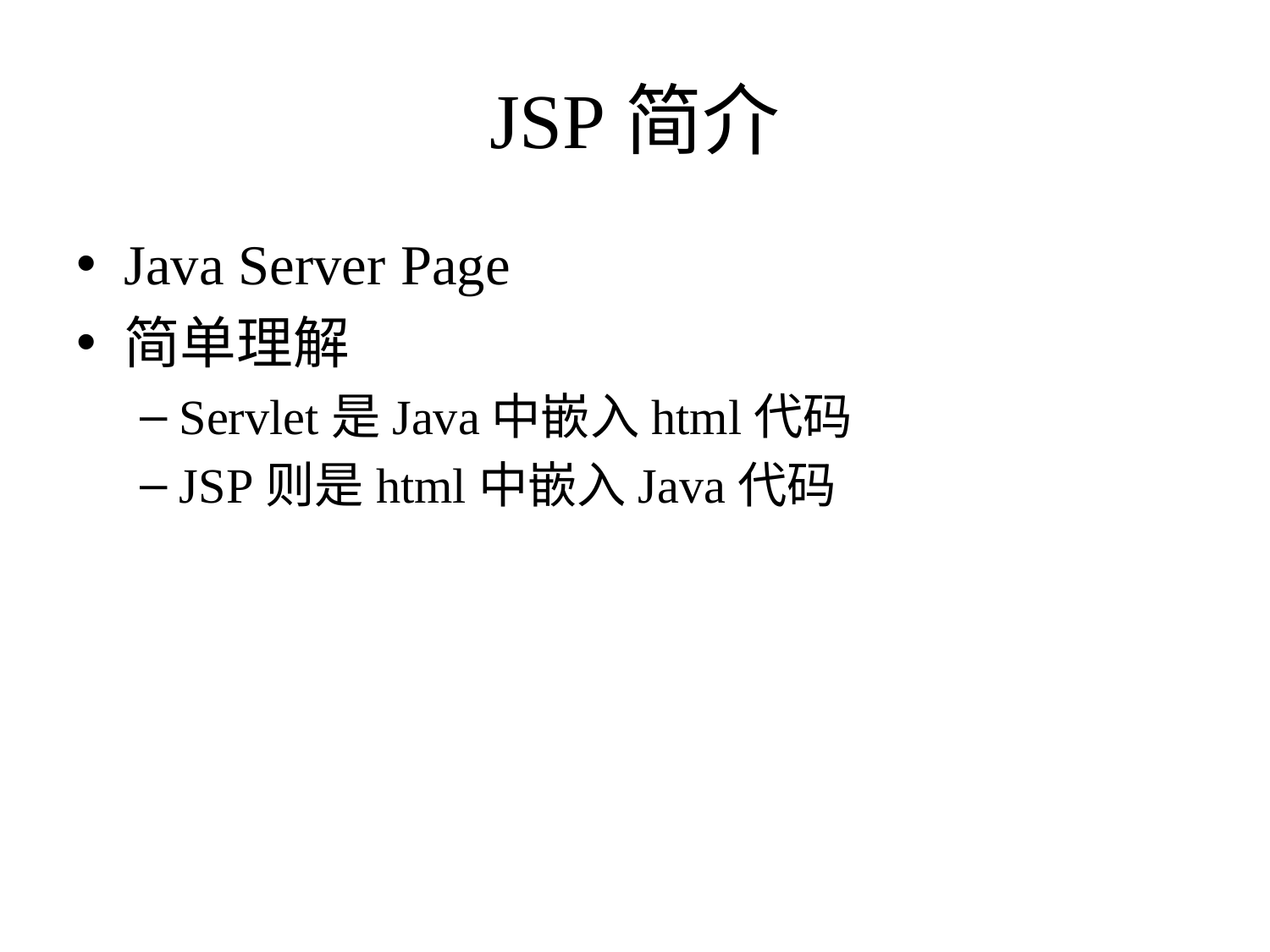

# JSP简介
Java Server Page
简单理解
Servlet是Java中嵌入html代码
JSP则是html中嵌入Java代码